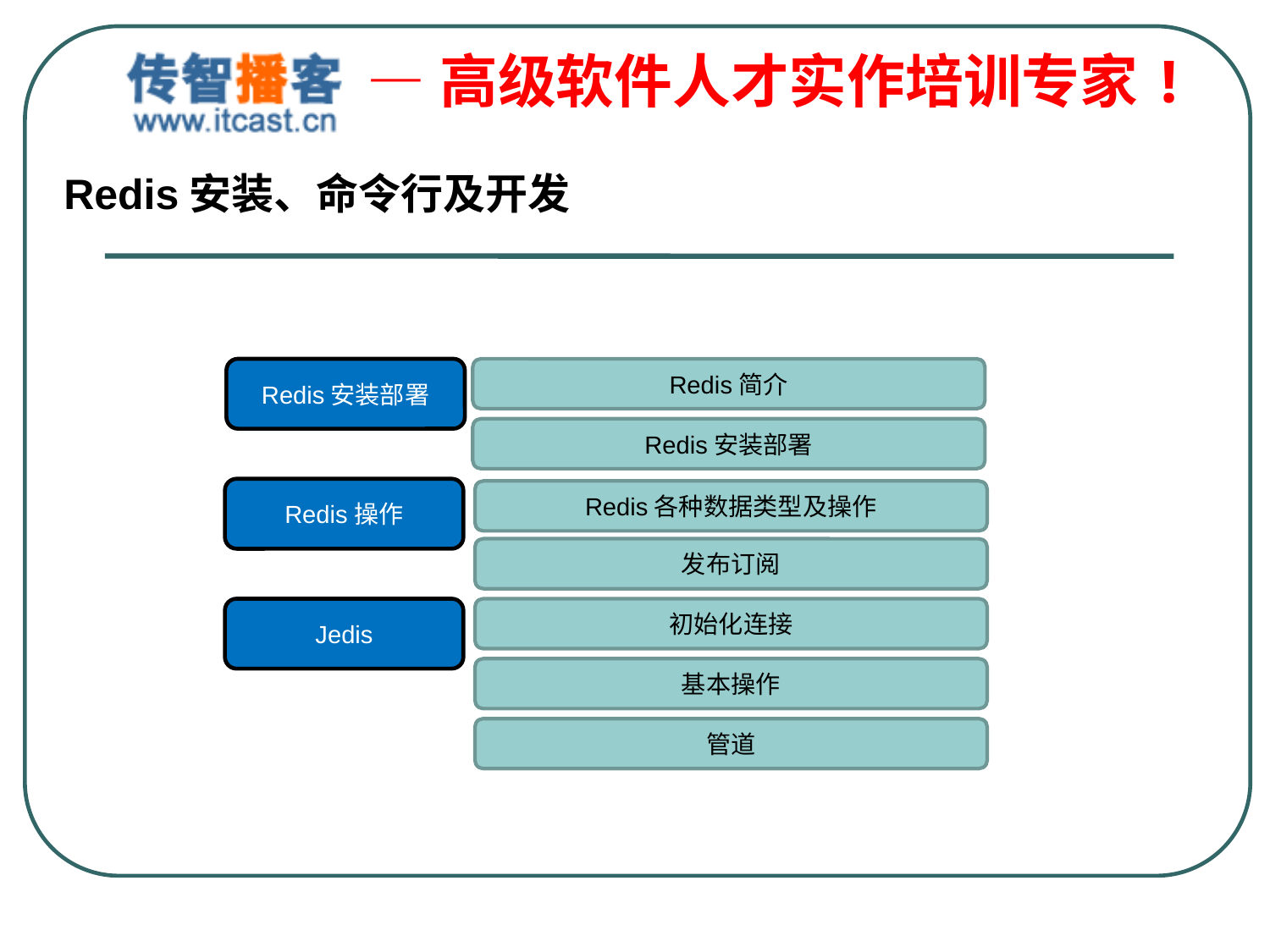

Redis安装、命令行及开发
Redis安装部署
Redis简介
Redis安装部署
Redis操作
Redis各种数据类型及操作
发布订阅
Jedis
初始化连接
基本操作
管道